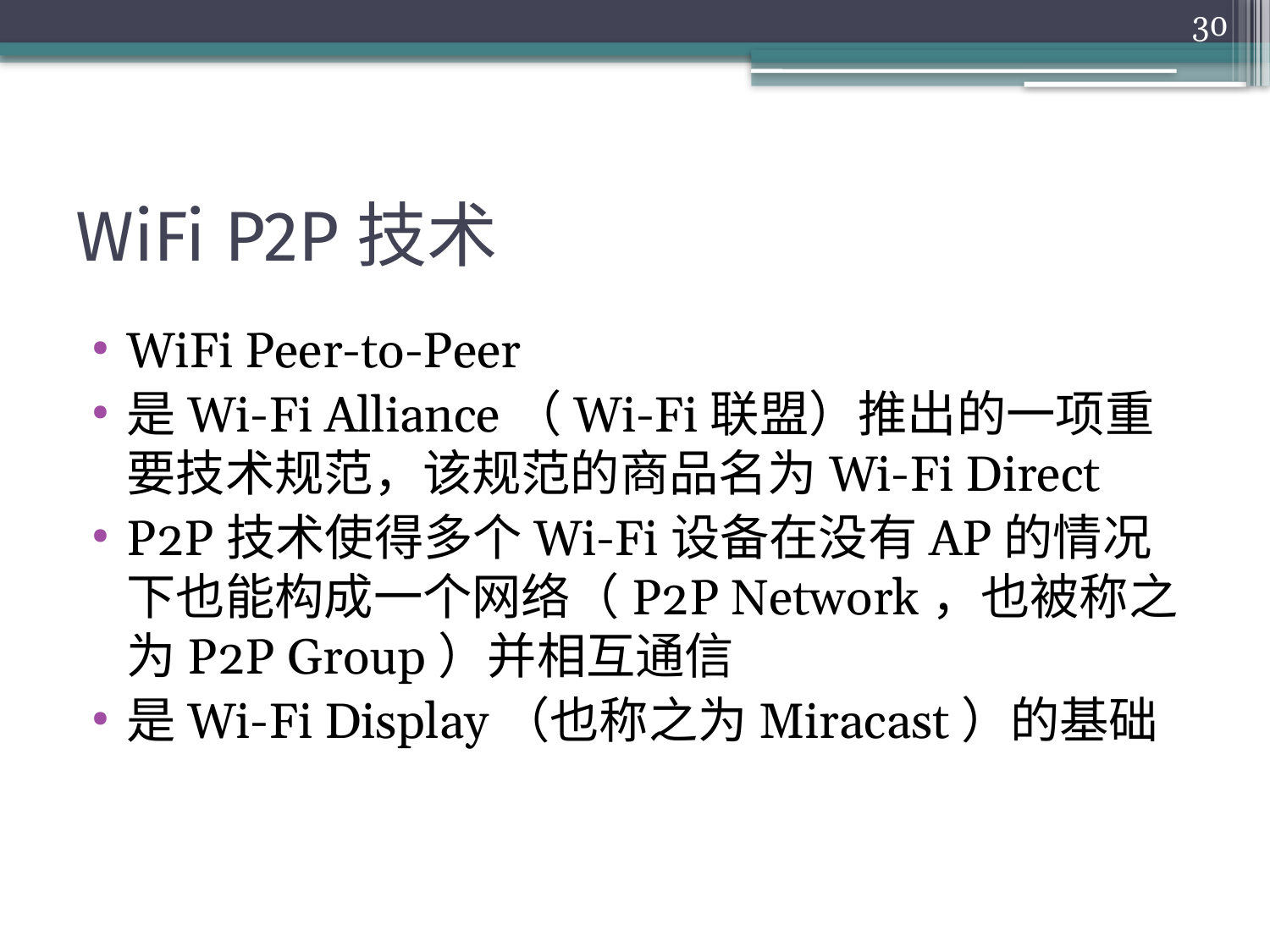

30
# WiFi P2P技术
WiFi Peer-to-Peer
是Wi-Fi Alliance（Wi-Fi联盟）推出的一项重要技术规范，该规范的商品名为Wi-Fi Direct
P2P技术使得多个Wi-Fi设备在没有AP的情况下也能构成一个网络（P2P Network，也被称之为P2P Group）并相互通信
是Wi-Fi Display（也称之为Miracast）的基础